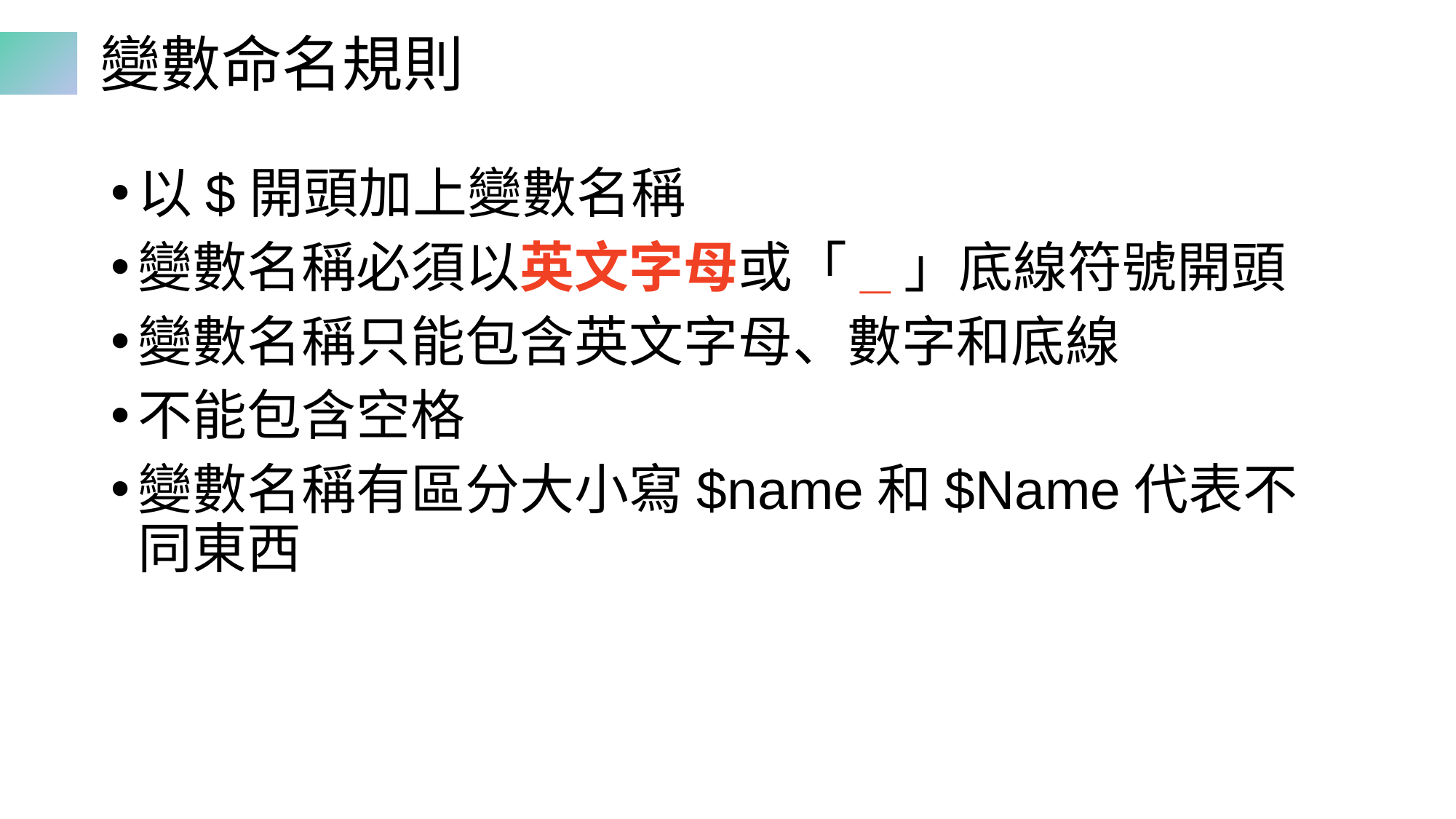

# 變數命名規則
以$開頭加上變數名稱
變數名稱必須以英文字母或「_」底線符號開頭
變數名稱只能包含英文字母、數字和底線
不能包含空格
變數名稱有區分大小寫$name和$Name代表不同東西